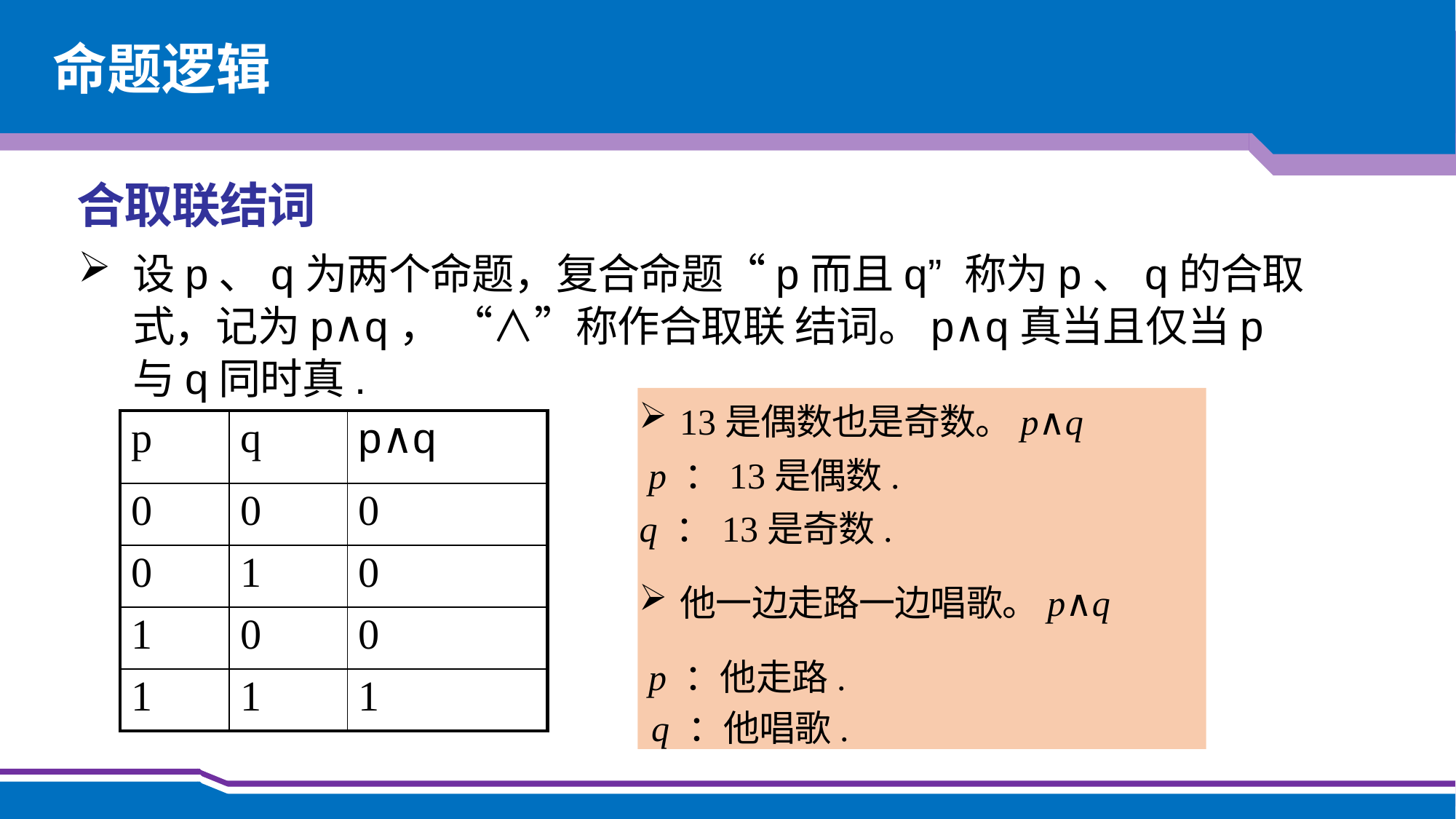

命题逻辑
合取联结词
设p、q为两个命题，复合命题“p而且q” 称为p、q的合取式，记为p∧q， “∧”称作合取联 结词。p∧q真当且仅当p与q同时真.
13是偶数也是奇数。p∧q
 p ：13是偶数.
q ： 13是奇数.
他一边走路一边唱歌。p∧q
 p ：他走路.
q ：他唱歌.
| p | q | p∧q |
| --- | --- | --- |
| 0 | 0 | 0 |
| 0 | 1 | 0 |
| 1 | 0 | 0 |
| 1 | 1 | 1 |